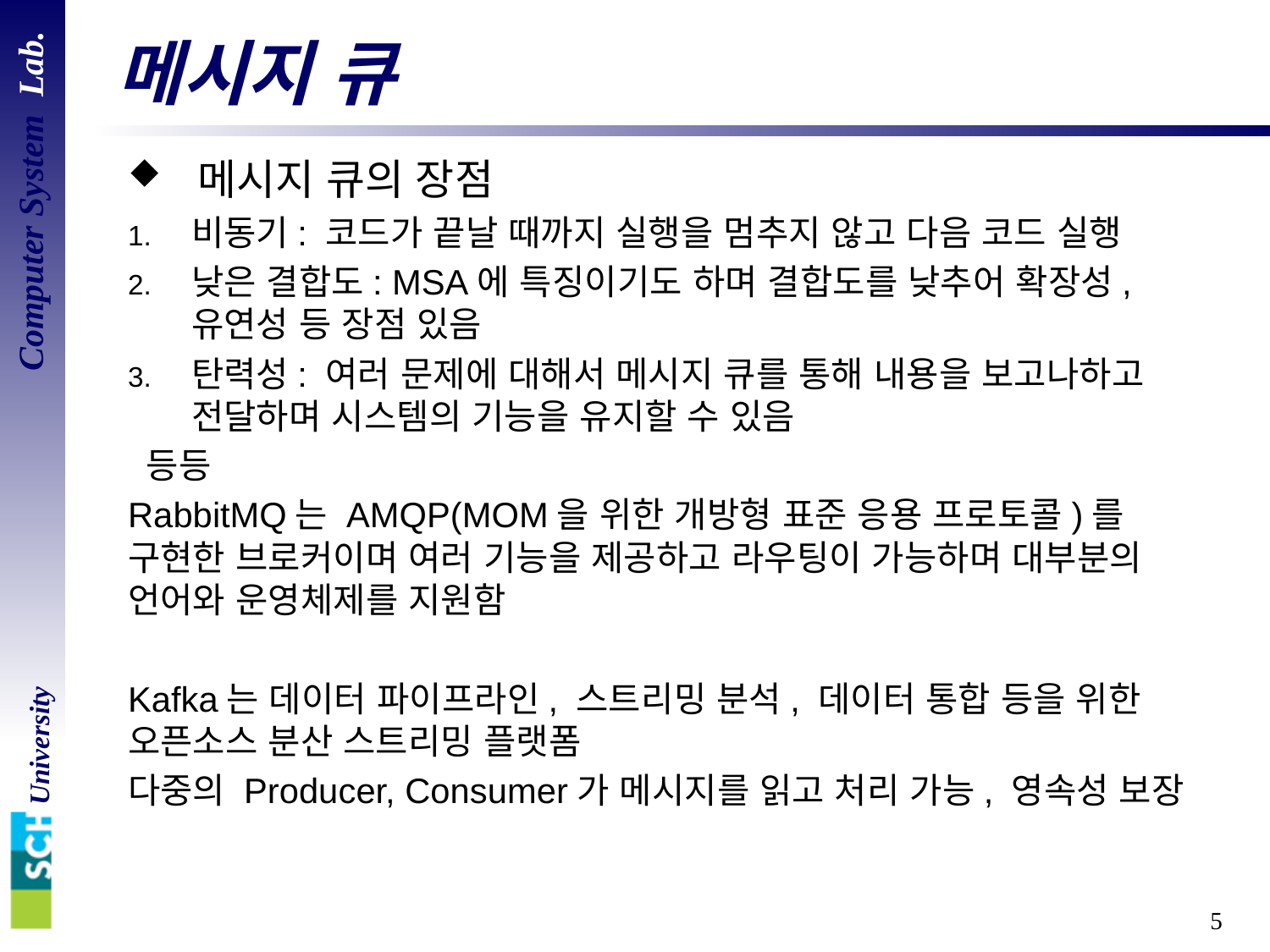

# 메시지 큐
 메시지 큐의 장점
비동기: 코드가 끝날 때까지 실행을 멈추지 않고 다음 코드 실행
낮은 결합도: MSA에 특징이기도 하며 결합도를 낮추어 확장성, 유연성 등 장점 있음
탄력성: 여러 문제에 대해서 메시지 큐를 통해 내용을 보고나하고 전달하며 시스템의 기능을 유지할 수 있음
 등등
RabbitMQ는 AMQP(MOM을 위한 개방형 표준 응용 프로토콜)를 구현한 브로커이며 여러 기능을 제공하고 라우팅이 가능하며 대부분의 언어와 운영체제를 지원함

Kafka는 데이터 파이프라인, 스트리밍 분석, 데이터 통합 등을 위한 오픈소스 분산 스트리밍 플랫폼
다중의 Producer, Consumer가 메시지를 읽고 처리 가능, 영속성 보장